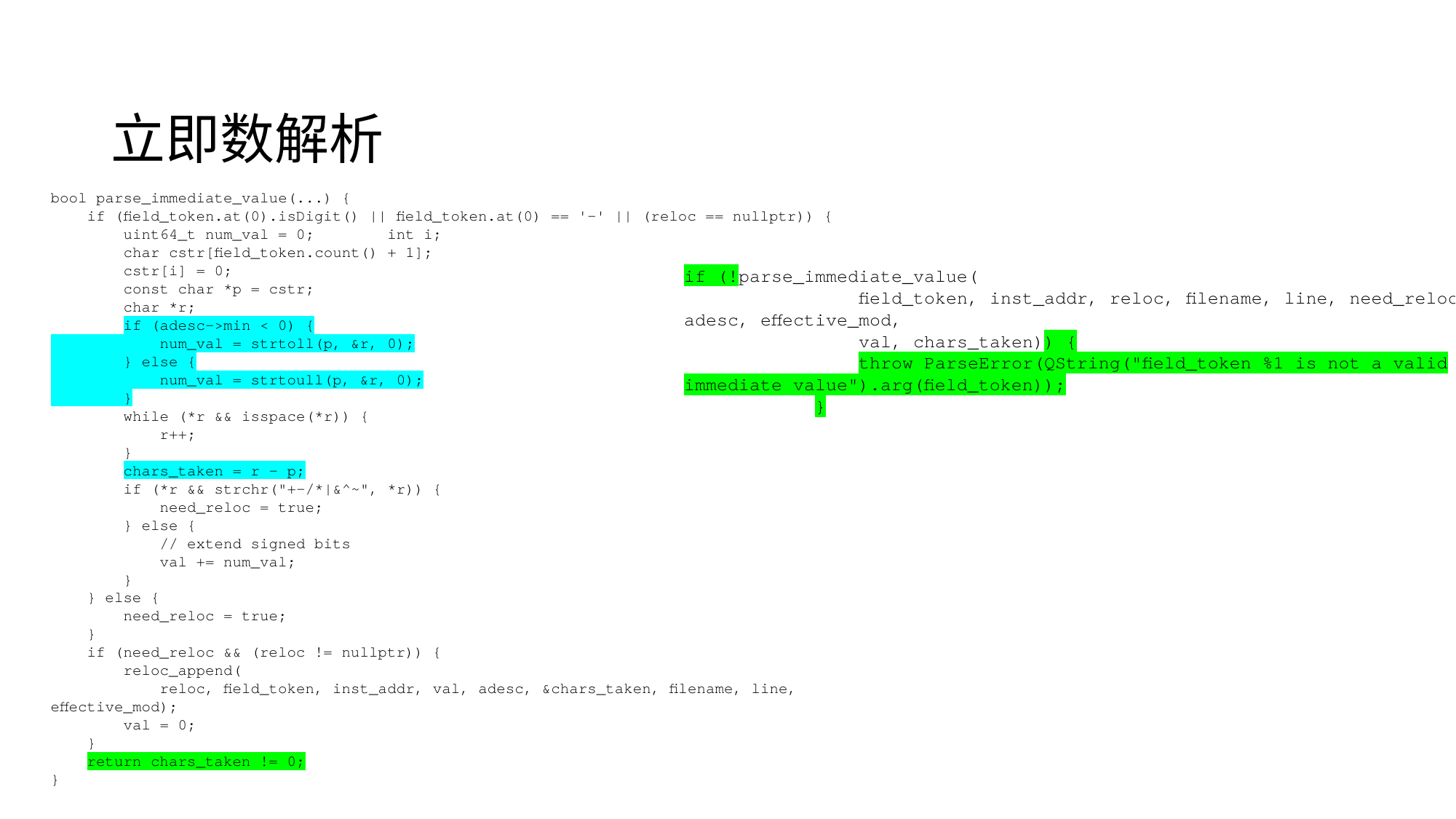

# 立即数解析
bool parse_immediate_value(...) {
    if (field_token.at(0).isDigit() || field_token.at(0) == '-' || (reloc == nullptr)) {
        uint64_t num_val = 0;        int i;
        char cstr[field_token.count() + 1];
        cstr[i] = 0;
        const char *p = cstr;
        char *r;
        if (adesc->min < 0) {
            num_val = strtoll(p, &r, 0);
        } else {
            num_val = strtoull(p, &r, 0);
        }
        while (*r && isspace(*r)) {
            r++;
        }
        chars_taken = r - p;
        if (*r && strchr("+-/*|&^~", *r)) {
            need_reloc = true;
        } else {
            // extend signed bits
            val += num_val;
        }
    } else {
        need_reloc = true;
    }
    if (need_reloc && (reloc != nullptr)) {
        reloc_append(
            reloc, field_token, inst_addr, val, adesc, &chars_taken, filename, line, effective_mod);
        val = 0;
    }
    return chars_taken != 0;
}
if (!parse_immediate_value(
                field_token, inst_addr, reloc, filename, line, need_reloc, adesc, effective_mod,
                val, chars_taken)) {
                throw ParseError(QString("field_token %1 is not a valid immediate value").arg(field_token));
            }